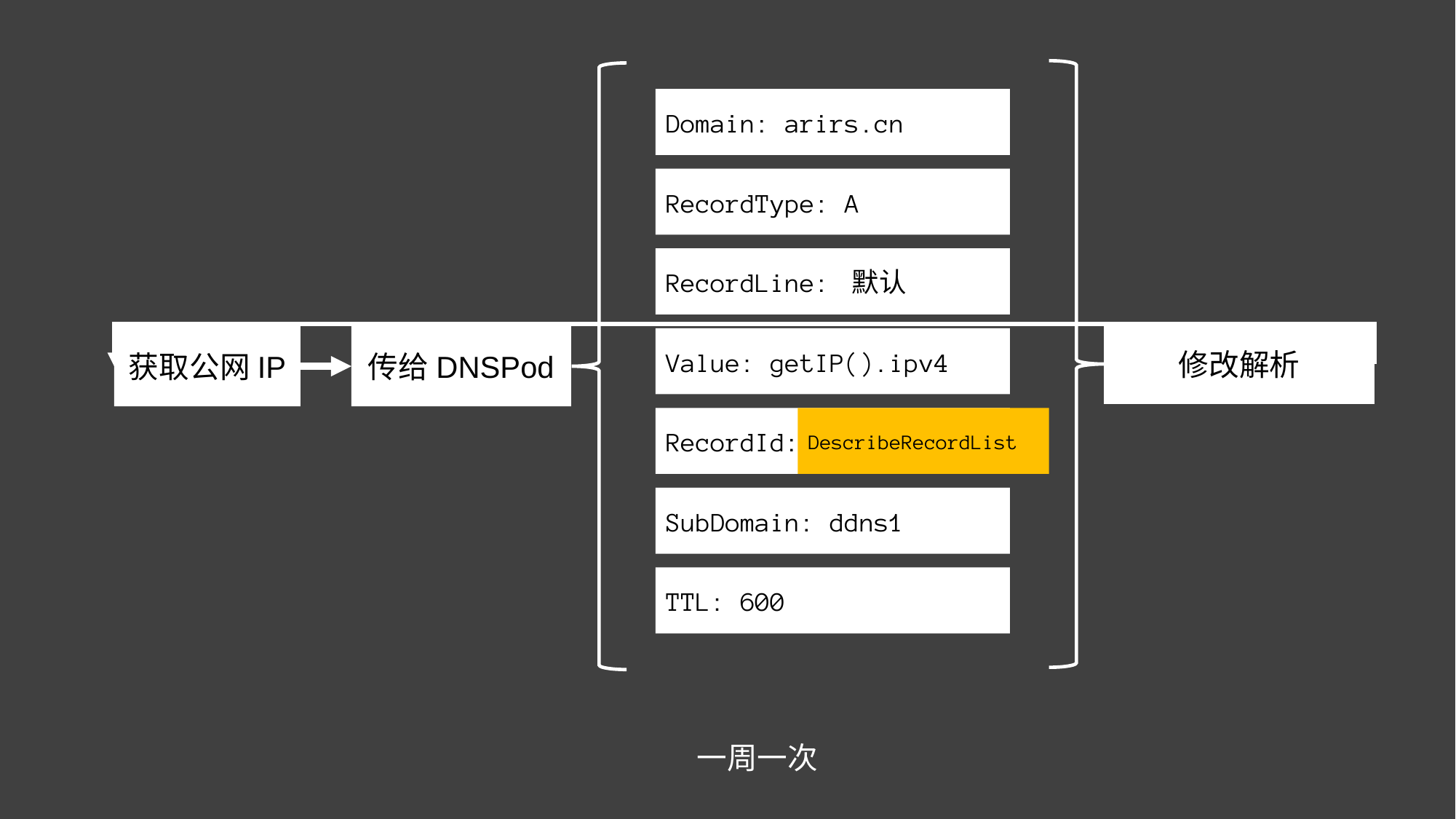

Domain: arirs.cn
RecordType: A
RecordLine: 默认
修改解析
获取公网IP
传给DNSPod
Value: getIP().ipv4
DescribeRecordList
RecordId:
SubDomain: ddns1
TTL: 600
一周一次